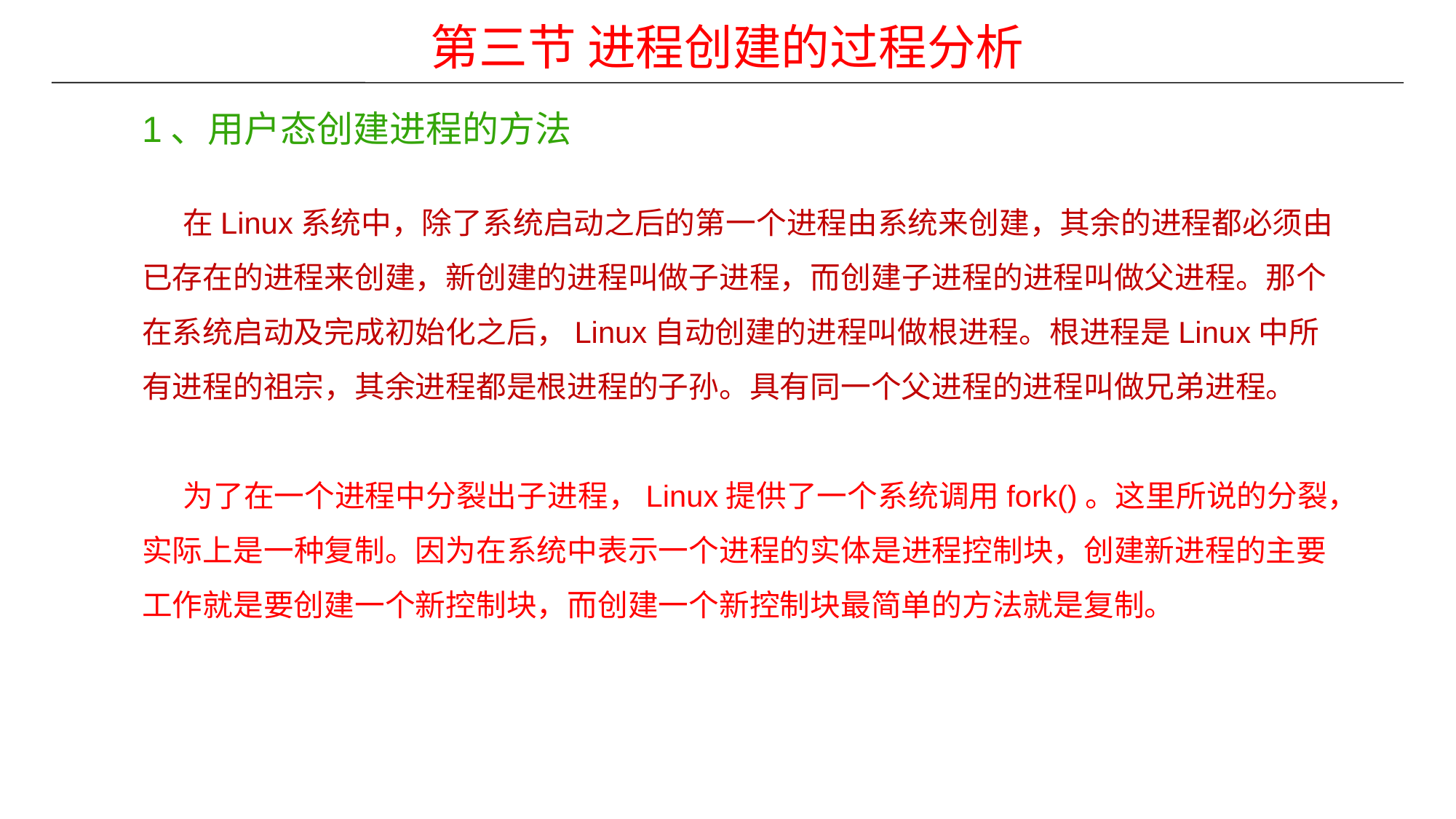

第三节 进程创建的过程分析

1、用户态创建进程的方法

     在Linux系统中，除了系统启动之后的第一个进程由系统来创建，其余的进程都必须由已存在的进程来创建，新创建的进程叫做子进程，而创建子进程的进程叫做父进程。那个在系统启动及完成初始化之后，Linux自动创建的进程叫做根进程。根进程是Linux中所有进程的祖宗，其余进程都是根进程的子孙。具有同一个父进程的进程叫做兄弟进程。

     为了在一个进程中分裂出子进程，Linux提供了一个系统调用fork()。这里所说的分裂，实际上是一种复制。因为在系统中表示一个进程的实体是进程控制块，创建新进程的主要工作就是要创建一个新控制块，而创建一个新控制块最简单的方法就是复制。